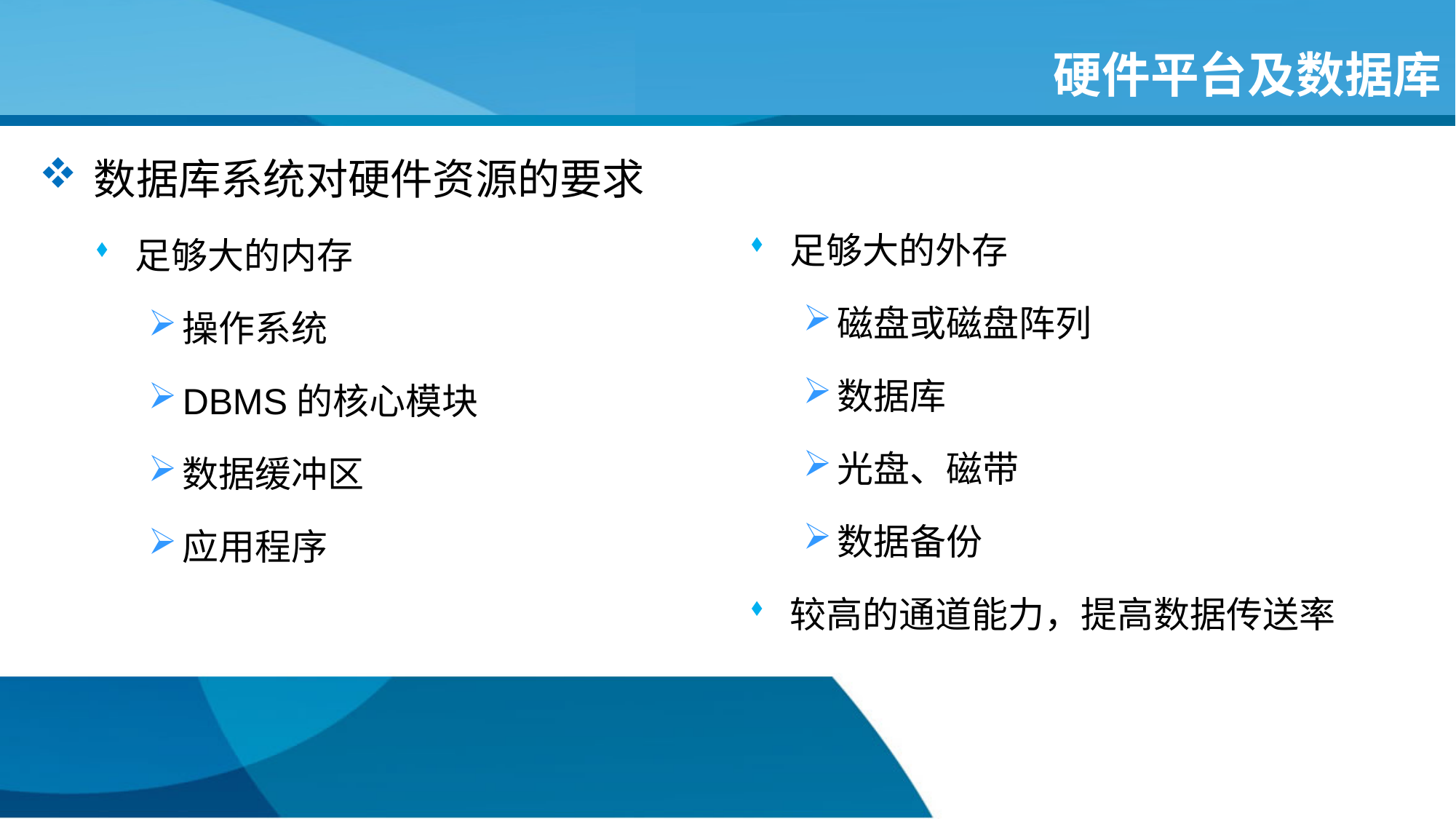

# 硬件平台及数据库
数据库系统对硬件资源的要求
足够大的内存
操作系统
DBMS的核心模块
数据缓冲区
应用程序
足够大的外存
磁盘或磁盘阵列
数据库
光盘、磁带
数据备份
较高的通道能力，提高数据传送率